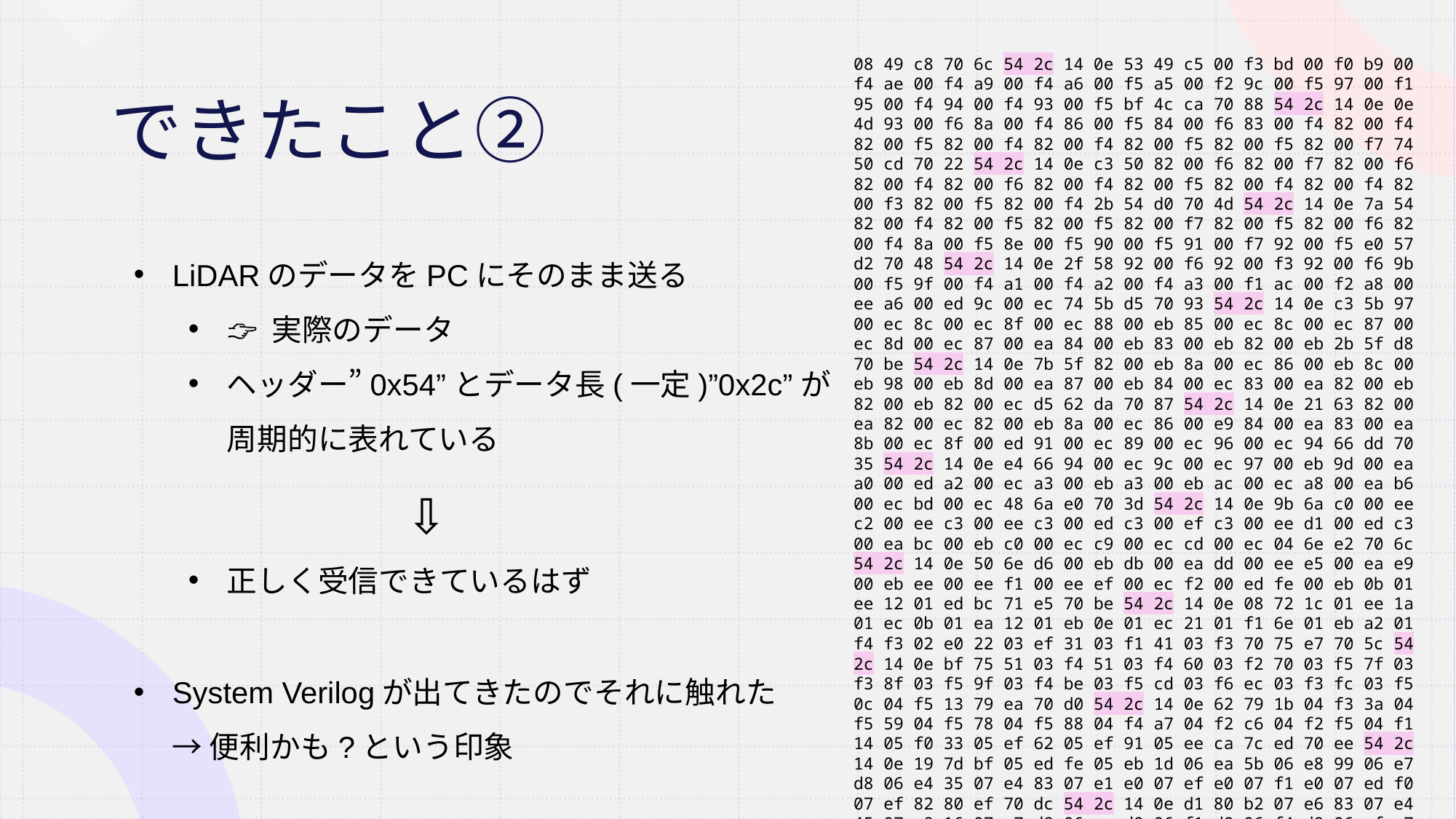

08 49 c8 70 6c 54 2c 14 0e 53 49 c5 00 f3 bd 00 f0 b9 00 f4 ae 00 f4 a9 00 f4 a6 00 f5 a5 00 f2 9c 00 f5 97 00 f1 95 00 f4 94 00 f4 93 00 f5 bf 4c ca 70 88 54 2c 14 0e 0e 4d 93 00 f6 8a 00 f4 86 00 f5 84 00 f6 83 00 f4 82 00 f4 82 00 f5 82 00 f4 82 00 f4 82 00 f5 82 00 f5 82 00 f7 74 50 cd 70 22 54 2c 14 0e c3 50 82 00 f6 82 00 f7 82 00 f6 82 00 f4 82 00 f6 82 00 f4 82 00 f5 82 00 f4 82 00 f4 82 00 f3 82 00 f5 82 00 f4 2b 54 d0 70 4d 54 2c 14 0e 7a 54 82 00 f4 82 00 f5 82 00 f5 82 00 f7 82 00 f5 82 00 f6 82 00 f4 8a 00 f5 8e 00 f5 90 00 f5 91 00 f7 92 00 f5 e0 57 d2 70 48 54 2c 14 0e 2f 58 92 00 f6 92 00 f3 92 00 f6 9b 00 f5 9f 00 f4 a1 00 f4 a2 00 f4 a3 00 f1 ac 00 f2 a8 00 ee a6 00 ed 9c 00 ec 74 5b d5 70 93 54 2c 14 0e c3 5b 97 00 ec 8c 00 ec 8f 00 ec 88 00 eb 85 00 ec 8c 00 ec 87 00 ec 8d 00 ec 87 00 ea 84 00 eb 83 00 eb 82 00 eb 2b 5f d8 70 be 54 2c 14 0e 7b 5f 82 00 eb 8a 00 ec 86 00 eb 8c 00 eb 98 00 eb 8d 00 ea 87 00 eb 84 00 ec 83 00 ea 82 00 eb 82 00 eb 82 00 ec d5 62 da 70 87 54 2c 14 0e 21 63 82 00 ea 82 00 ec 82 00 eb 8a 00 ec 86 00 e9 84 00 ea 83 00 ea 8b 00 ec 8f 00 ed 91 00 ec 89 00 ec 96 00 ec 94 66 dd 70 35 54 2c 14 0e e4 66 94 00 ec 9c 00 ec 97 00 eb 9d 00 ea a0 00 ed a2 00 ec a3 00 eb a3 00 eb ac 00 ec a8 00 ea b6 00 ec bd 00 ec 48 6a e0 70 3d 54 2c 14 0e 9b 6a c0 00 ee c2 00 ee c3 00 ee c3 00 ed c3 00 ef c3 00 ee d1 00 ed c3 00 ea bc 00 eb c0 00 ec c9 00 ec cd 00 ec 04 6e e2 70 6c 54 2c 14 0e 50 6e d6 00 eb db 00 ea dd 00 ee e5 00 ea e9 00 eb ee 00 ee f1 00 ee ef 00 ec f2 00 ed fe 00 eb 0b 01 ee 12 01 ed bc 71 e5 70 be 54 2c 14 0e 08 72 1c 01 ee 1a 01 ec 0b 01 ea 12 01 eb 0e 01 ec 21 01 f1 6e 01 eb a2 01 f4 f3 02 e0 22 03 ef 31 03 f1 41 03 f3 70 75 e7 70 5c 54 2c 14 0e bf 75 51 03 f4 51 03 f4 60 03 f2 70 03 f5 7f 03 f3 8f 03 f5 9f 03 f4 be 03 f5 cd 03 f6 ec 03 f3 fc 03 f5 0c 04 f5 13 79 ea 70 d0 54 2c 14 0e 62 79 1b 04 f3 3a 04 f5 59 04 f5 78 04 f5 88 04 f4 a7 04 f2 c6 04 f2 f5 04 f1 14 05 f0 33 05 ef 62 05 ef 91 05 ee ca 7c ed 70 ee 54 2c 14 0e 19 7d bf 05 ed fe 05 eb 1d 06 ea 5b 06 e8 99 06 e7 d8 06 e4 35 07 e4 83 07 e1 e0 07 ef e0 07 f1 e0 07 ed f0 07 ef 82 80 ef 70 dc 54 2c 14 0e d1 80 b2 07 e6 83 07 e4 45 07 e8 16 07 e7 d8 06 ea d8 06 f1 d8 06 f4 d8 06 ef e7 06 ef 06 07 ed 16 07 f0 35 07 ef 83 84 f2 70 e9 54 2c 14 0e d2 84 45 07 ed 64 07 ee 83 07 ec a2 07 ec c1 07 e2 bc 0a eb bc 0a ec bc 0a ea bc 0a ec bc 0a ec bc 0a ec cc 0a ec 3e 88 f5 70 b0 54 2c 14 0e 89 88 cc 0a ec cc
# できたこと②
LiDARのデータをPCにそのまま送る
👉 実際のデータ
ヘッダー”0x54”とデータ長(一定)”0x2c”が
周期的に表れている
		⇩
正しく受信できているはず

System Verilogが出てきたのでそれに触れた
→ 便利かも?という印象